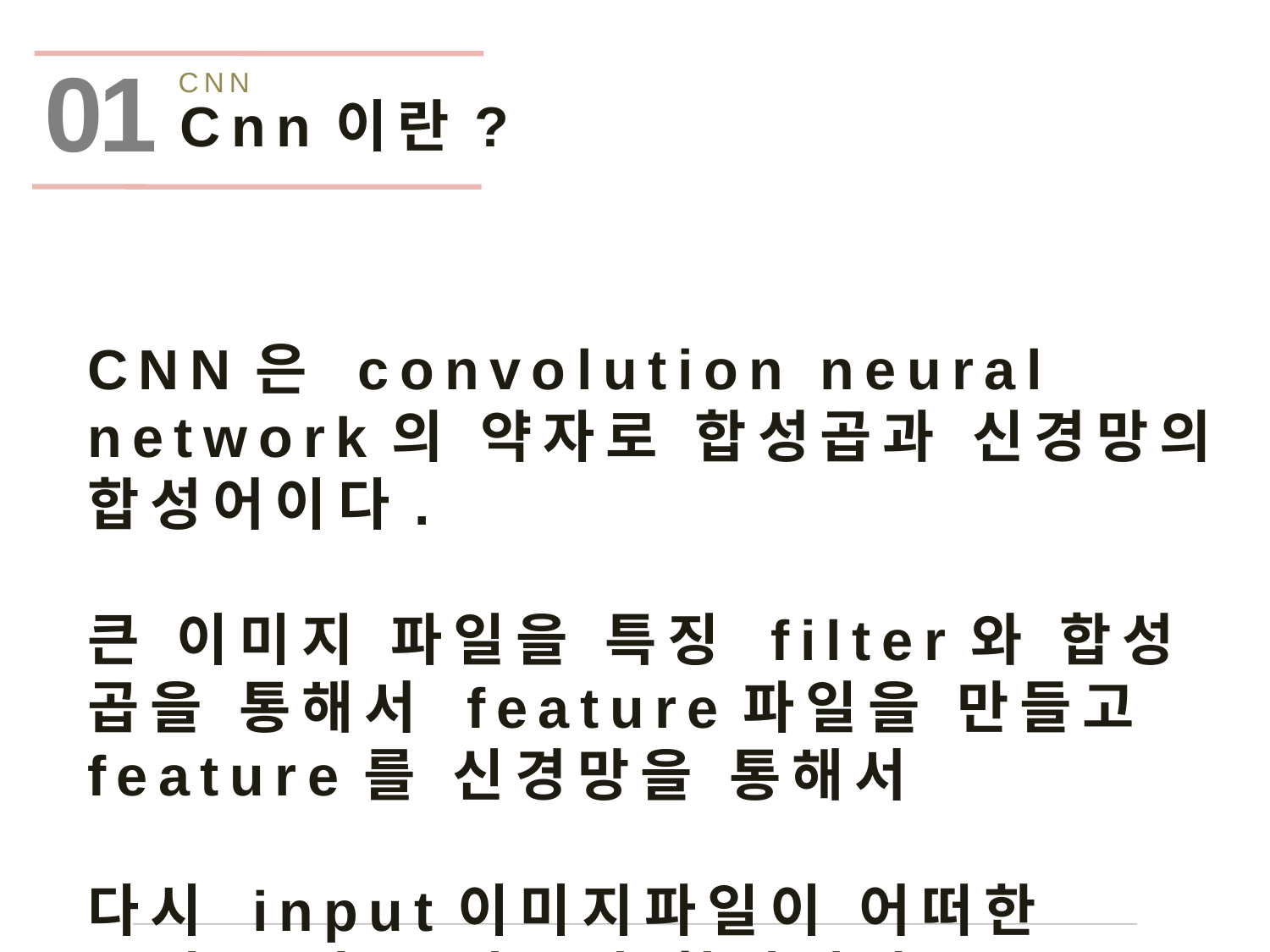

01
CNN
Cnn이란?
CNN은 convolution neural network의 약자로 합성곱과 신경망의 합성어이다.
큰 이미지 파일을 특징 filter와 합성 곱을 통해서 feature파일을 만들고feature를 신경망을 통해서

다시 input이미지파일이 어떠한 특징을 갖고 있는지 확인해내는 대다수의 영상 처리에 사용되고 있는 기법